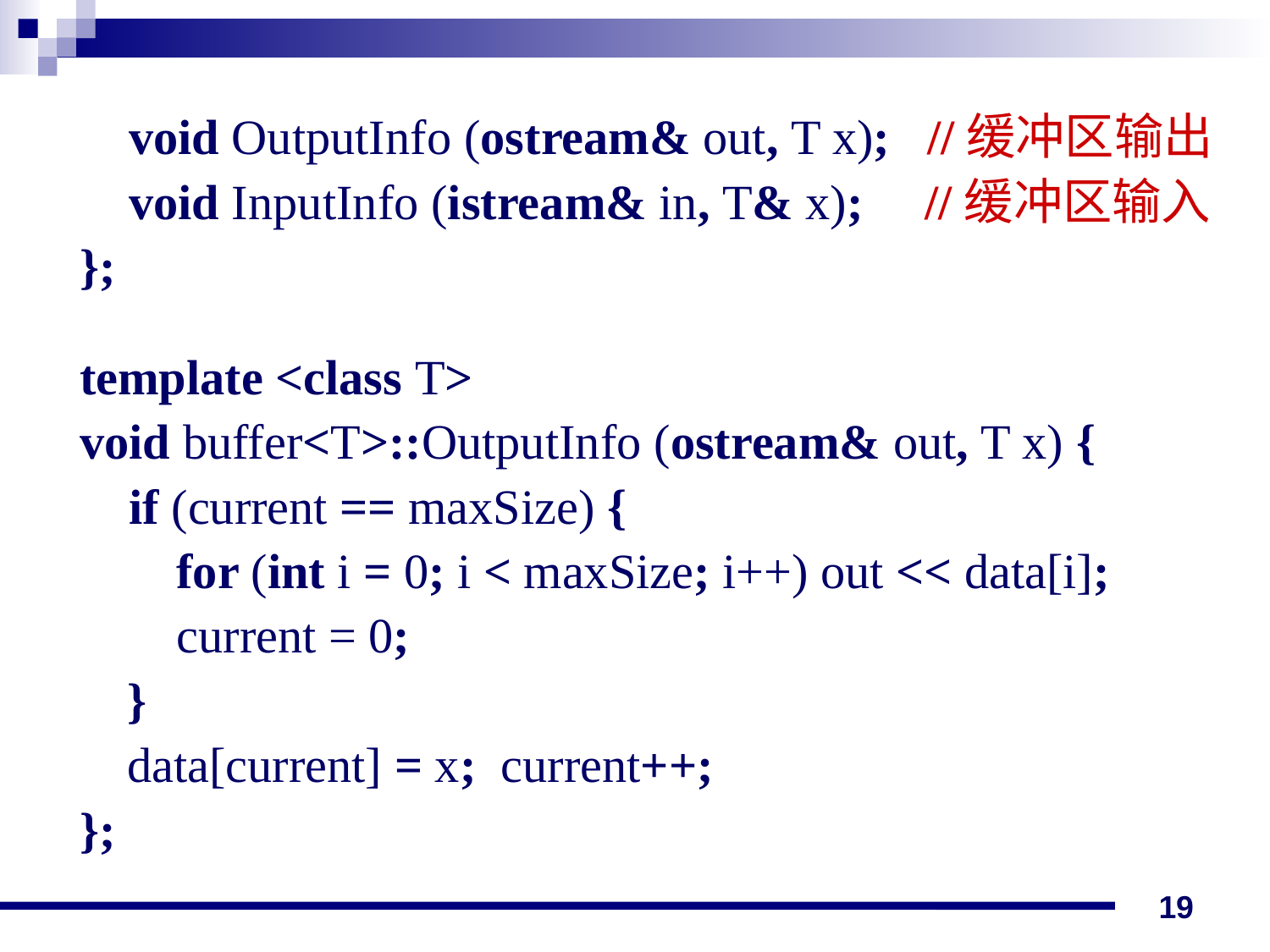

void OutputInfo (ostream& out, T x);   //缓冲区输出
    void InputInfo (istream& in, T& x);     //缓冲区输入
};

template <class T>
void buffer<T>::OutputInfo (ostream& out, T x) {
    if (current == maxSize) {
	    for (int i = 0; i < maxSize; i++) out << data[i];
	    current = 0;
	}
	data[current] = x;  current++;
};
19